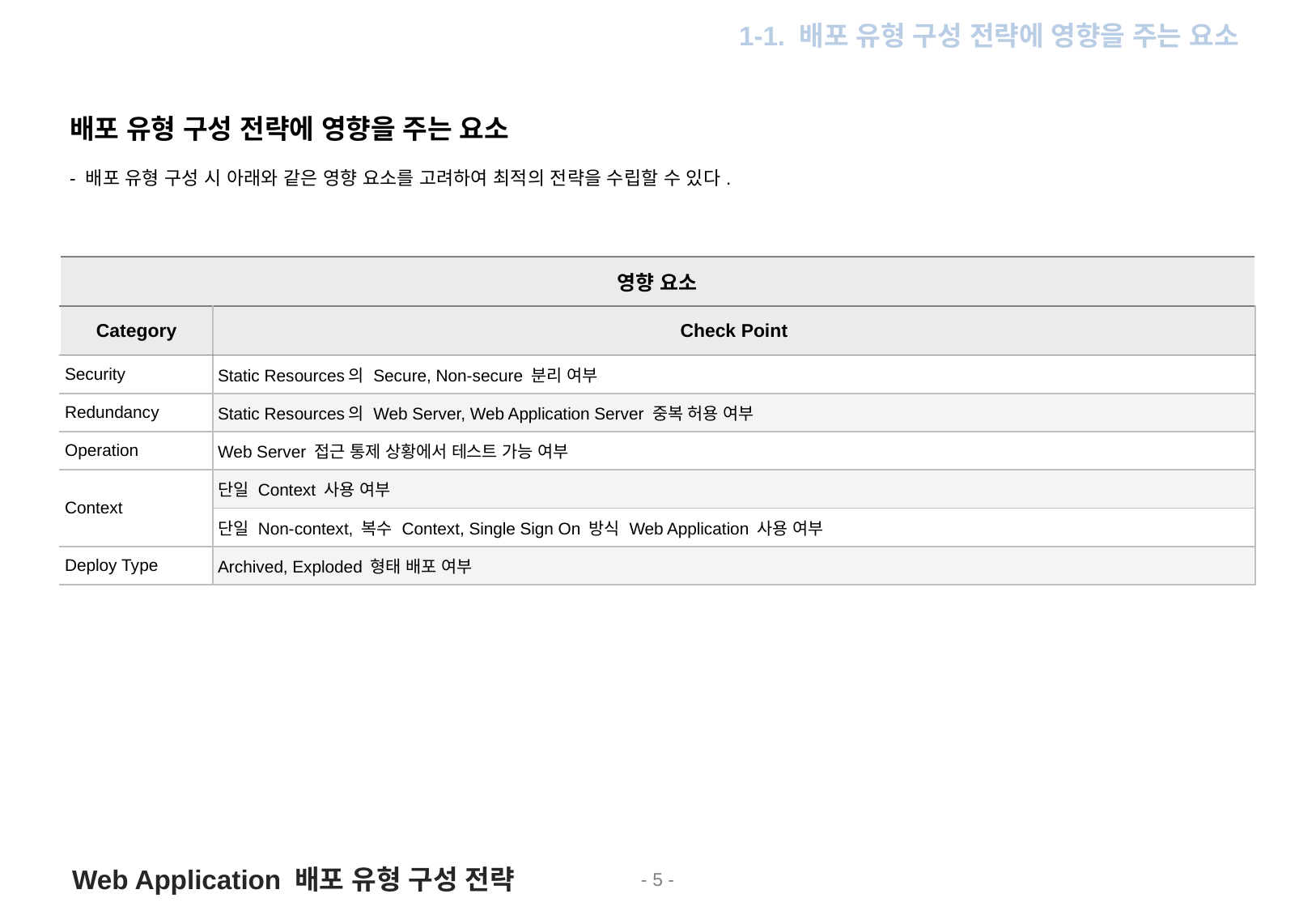

1. Check Point
1-1. 배포 유형 구성 전략에 영향을 주는 요소
배포 유형 구성 전략에 영향을 주는 요소

- 배포 유형 구성 시 아래와 같은 영향 요소를 고려하여 최적의 전략을 수립할 수 있다.
| 영향 요소 |  |
| --- | --- |
| Category | Check Point |
| Security | Static Resources의 Secure, Non-secure 분리 여부 |
| Redundancy | Static Resources의 Web Server, Web Application Server 중복 허용 여부 |
| Operation | Web Server 접근 통제 상황에서 테스트 가능 여부 |
| Context | 단일 Context 사용 여부 |
|  | 단일 Non-context, 복수 Context, Single Sign On 방식 Web Application 사용 여부 |
| Deploy Type | Archived, Exploded 형태 배포 여부 |